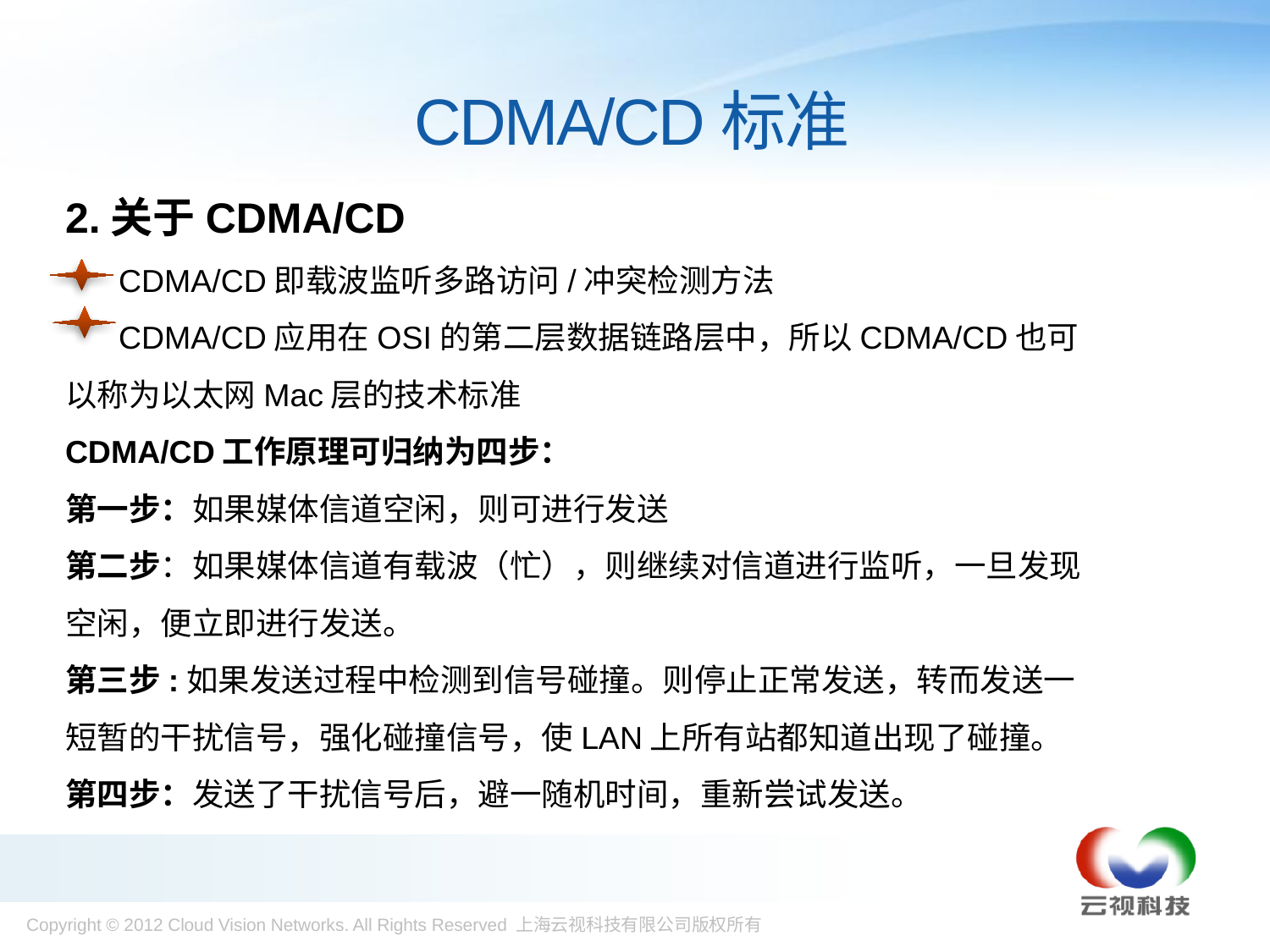

# CDMA/CD标准
2.关于CDMA/CD
      CDMA/CD即载波监听多路访问/冲突检测方法
      CDMA/CD应用在OSI的第二层数据链路层中，所以CDMA/CD也可以称为以太网Mac层的技术标准
CDMA/CD工作原理可归纳为四步：
第一步：如果媒体信道空闲，则可进行发送
第二步：如果媒体信道有载波（忙），则继续对信道进行监听，一旦发现空闲，便立即进行发送。
第三步:如果发送过程中检测到信号碰撞。则停止正常发送，转而发送一短暂的干扰信号，强化碰撞信号，使LAN上所有站都知道出现了碰撞。
第四步：发送了干扰信号后，避一随机时间，重新尝试发送。